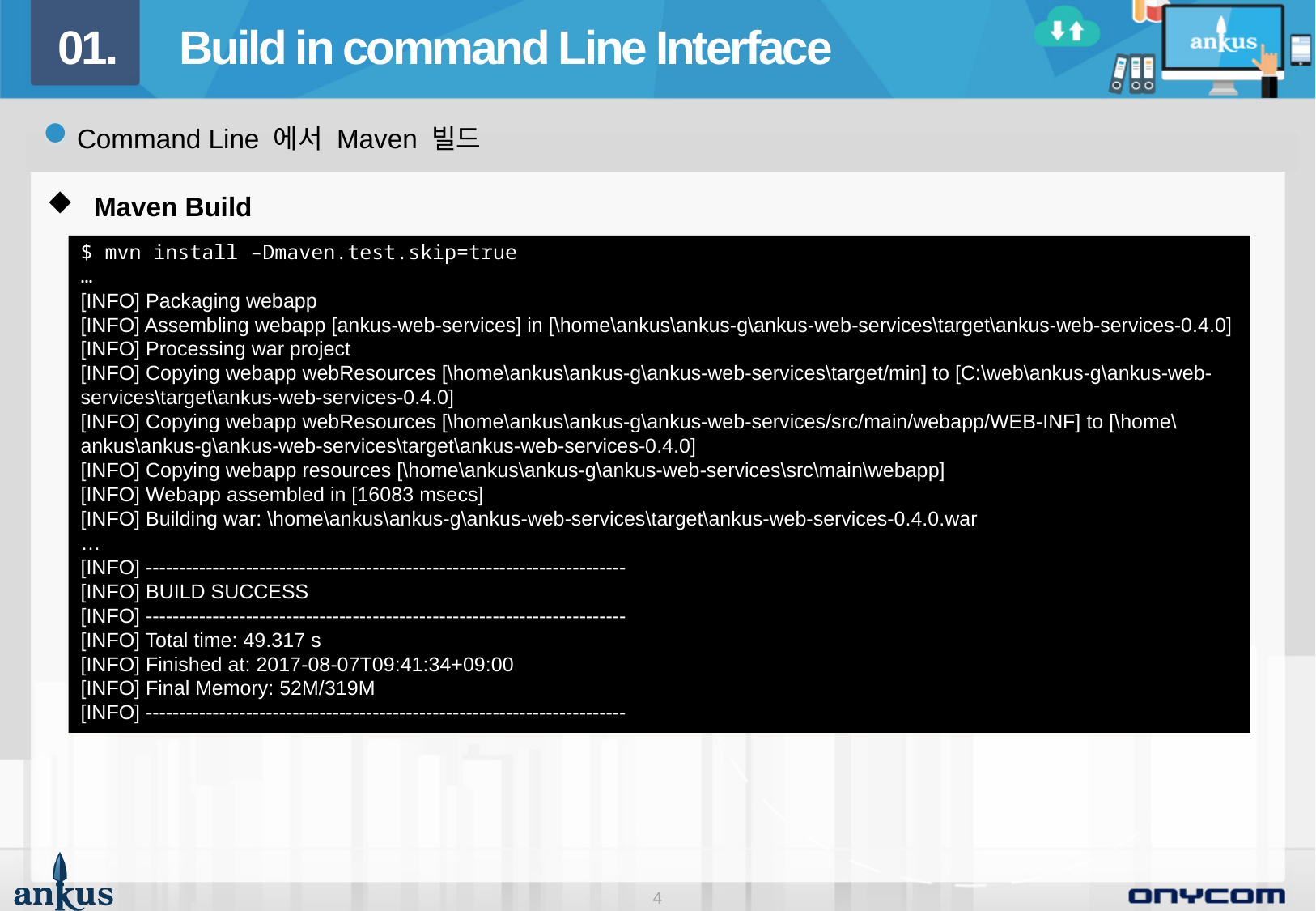

# 01.      Build in command Line Interface
Command Line 에서 Maven 빌드
Maven Build

$ mvn install –Dmaven.test.skip=true
…
[INFO] Packaging webapp
[INFO] Assembling webapp [ankus-web-services] in [\home\ankus\ankus-g\ankus-web-services\target\ankus-web-services-0.4.0]
[INFO] Processing war project
[INFO] Copying webapp webResources [\home\ankus\ankus-g\ankus-web-services\target/min] to [C:\web\ankus-g\ankus-web-services\target\ankus-web-services-0.4.0]
[INFO] Copying webapp webResources [\home\ankus\ankus-g\ankus-web-services/src/main/webapp/WEB-INF] to [\home\ankus\ankus-g\ankus-web-services\target\ankus-web-services-0.4.0]
[INFO] Copying webapp resources [\home\ankus\ankus-g\ankus-web-services\src\main\webapp]
[INFO] Webapp assembled in [16083 msecs]
[INFO] Building war: \home\ankus\ankus-g\ankus-web-services\target\ankus-web-services-0.4.0.war
…
[INFO] ------------------------------------------------------------------------
[INFO] BUILD SUCCESS
[INFO] ------------------------------------------------------------------------
[INFO] Total time: 49.317 s
[INFO] Finished at: 2017-08-07T09:41:34+09:00
[INFO] Final Memory: 52M/319M
[INFO] ------------------------------------------------------------------------